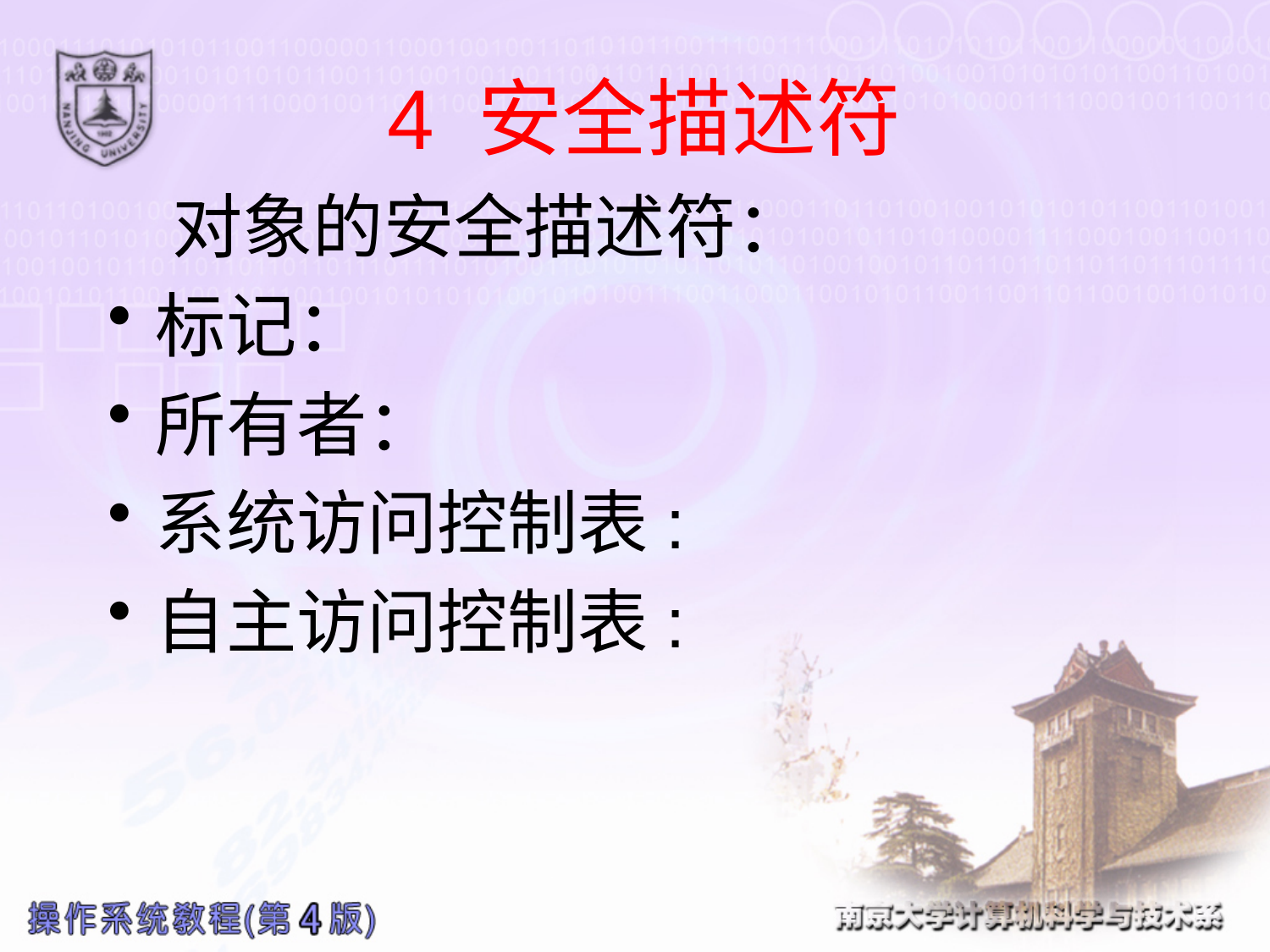

# 4 安全描述符
    对象的安全描述符：
标记：
所有者：
系统访问控制表:
自主访问控制表: